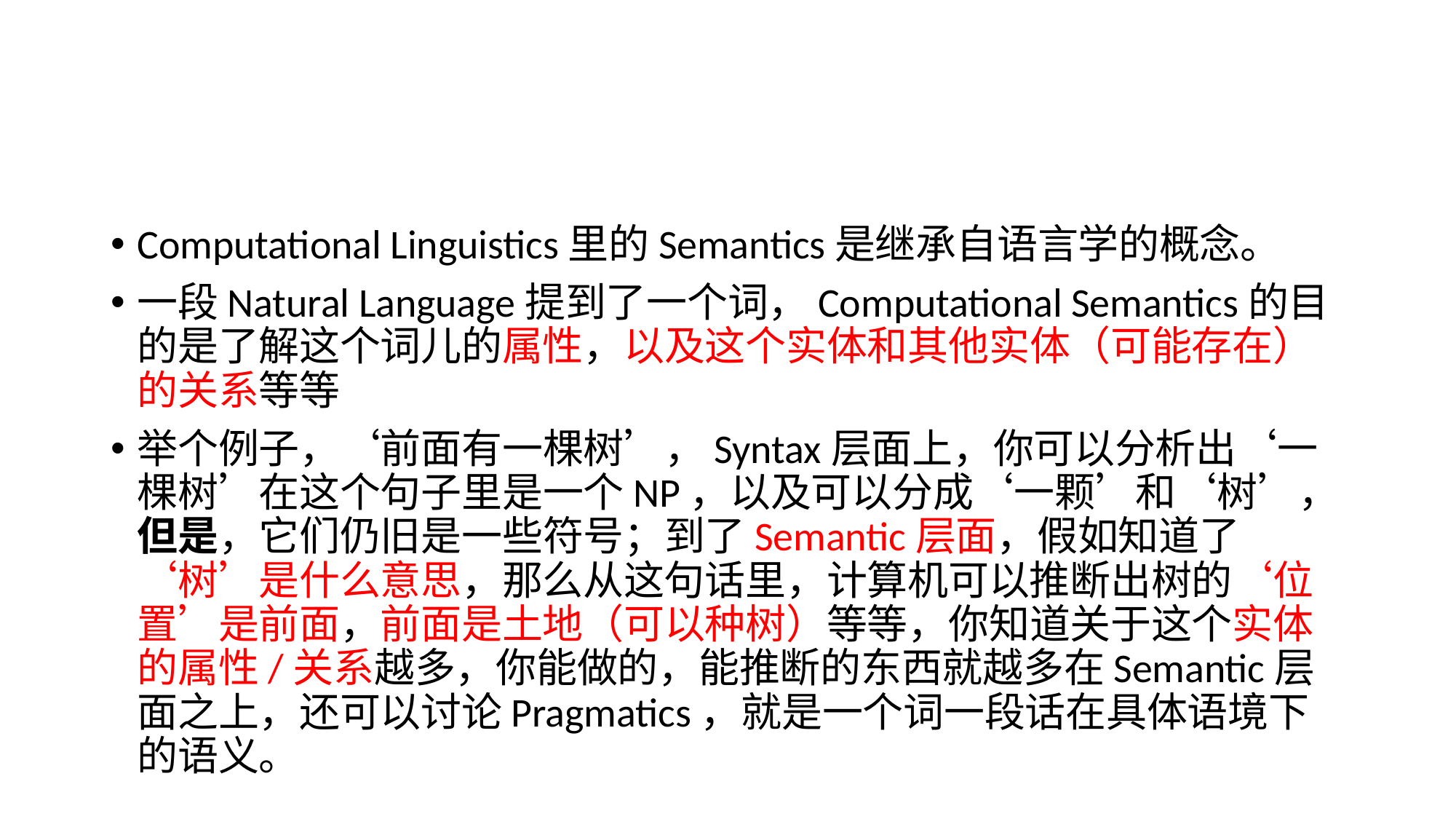

#
Computational Linguistics里的Semantics是继承自语言学的概念。
一段Natural Language提到了一个词，Computational Semantics的目的是了解这个词儿的属性，以及这个实体和其他实体（可能存在）的关系等等
举个例子，‘前面有一棵树’，Syntax层面上，你可以分析出‘一棵树’在这个句子里是一个NP，以及可以分成‘一颗’和‘树’，但是，它们仍旧是一些符号；到了Semantic层面，假如知道了‘树’是什么意思，那么从这句话里，计算机可以推断出树的‘位置’是前面，前面是土地（可以种树）等等，你知道关于这个实体的属性/关系越多，你能做的，能推断的东西就越多在Semantic层面之上，还可以讨论Pragmatics，就是一个词一段话在具体语境下的语义。